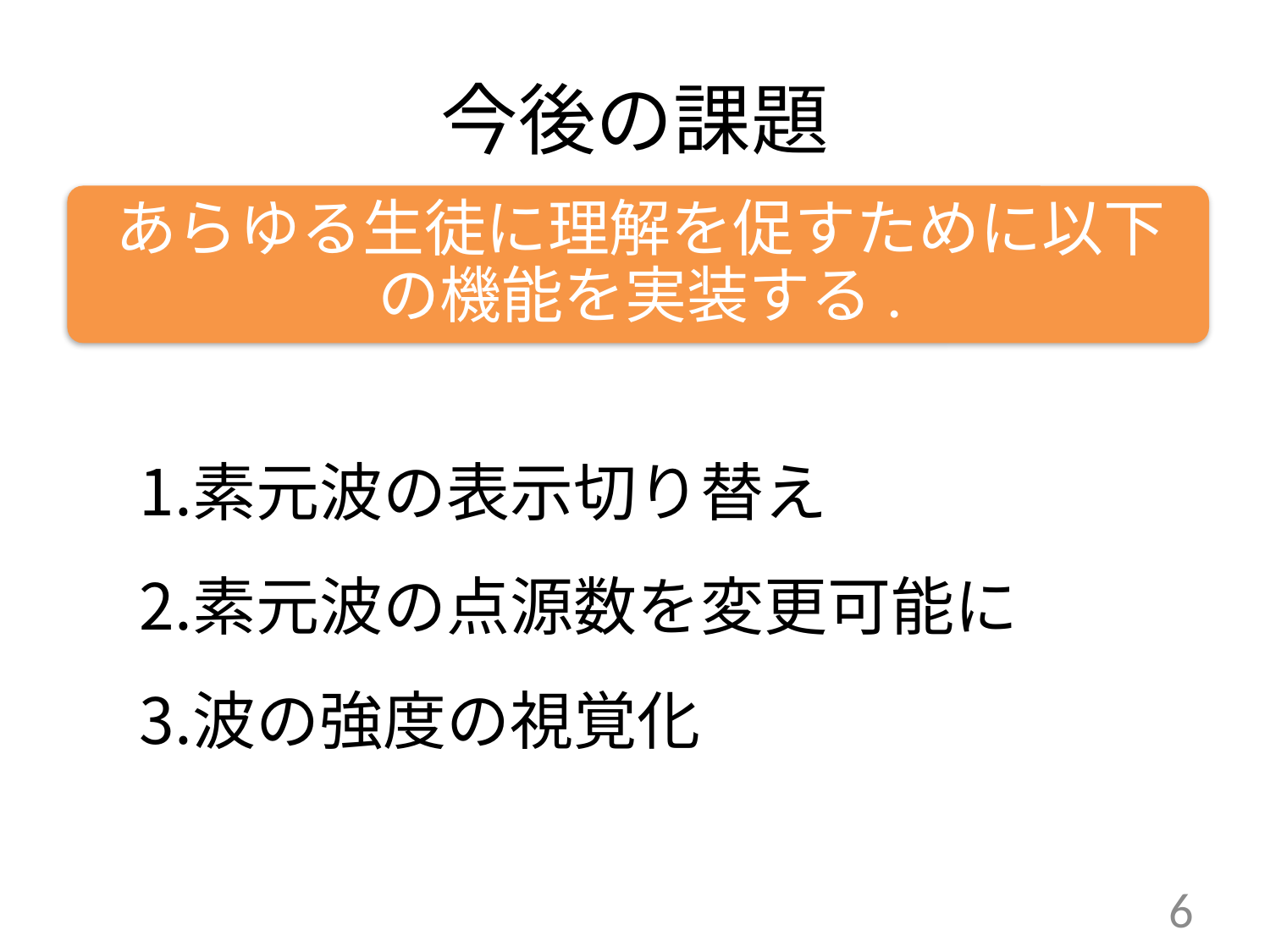

# 今後の課題
あらゆる生徒に理解を促すために以下の機能を実装する.
素元波の表示切り替え
素元波の点源数を変更可能に
波の強度の視覚化

6